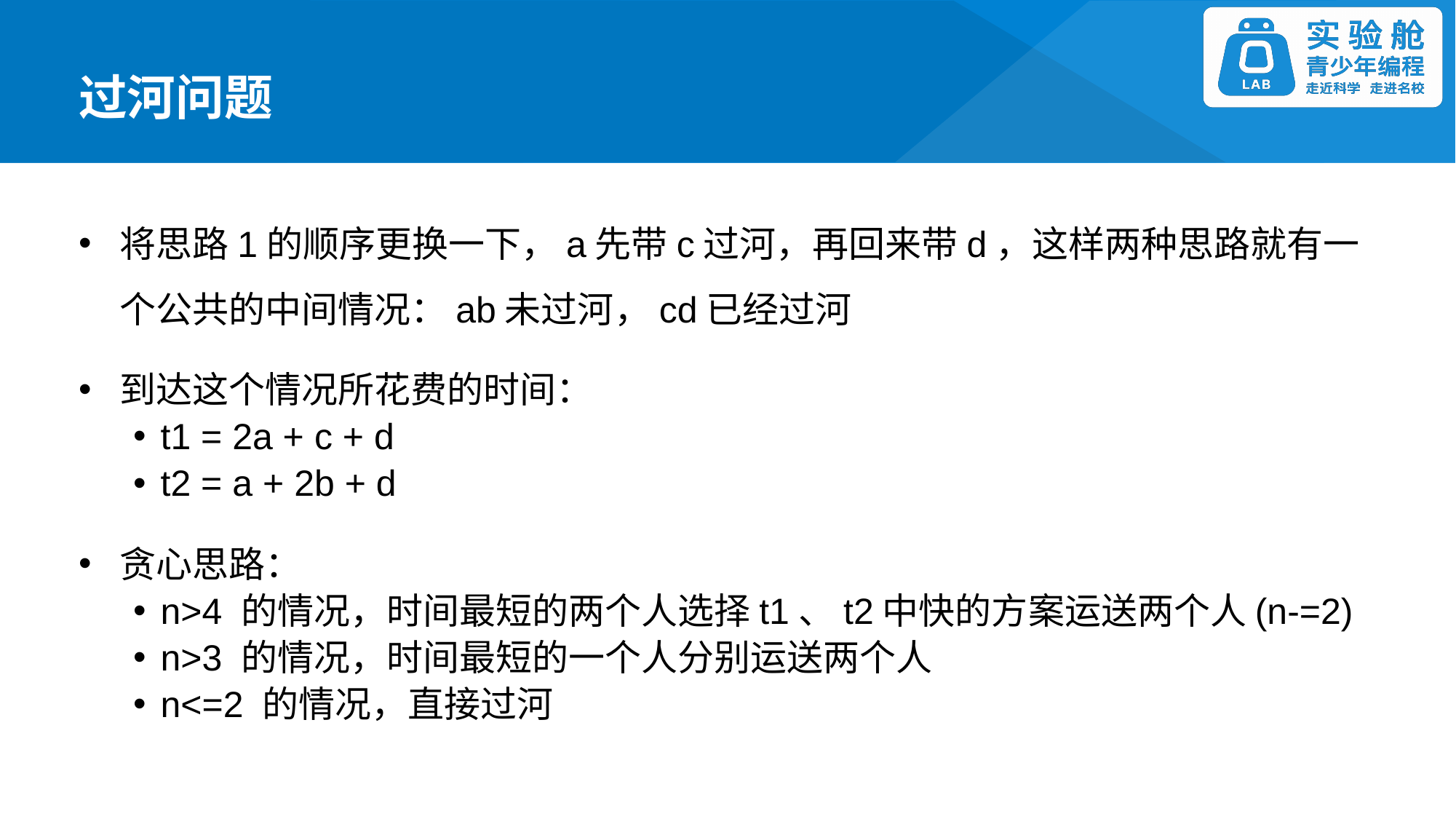

过河问题
将思路1的顺序更换一下，a先带c过河，再回来带d，这样两种思路就有一个公共的中间情况：ab未过河，cd已经过河
到达这个情况所花费的时间：
t1 = 2a + c + d
t2 = a + 2b + d
贪心思路：
n>4 的情况，时间最短的两个人选择t1、t2中快的方案运送两个人(n-=2)
n>3 的情况，时间最短的一个人分别运送两个人
n<=2 的情况，直接过河